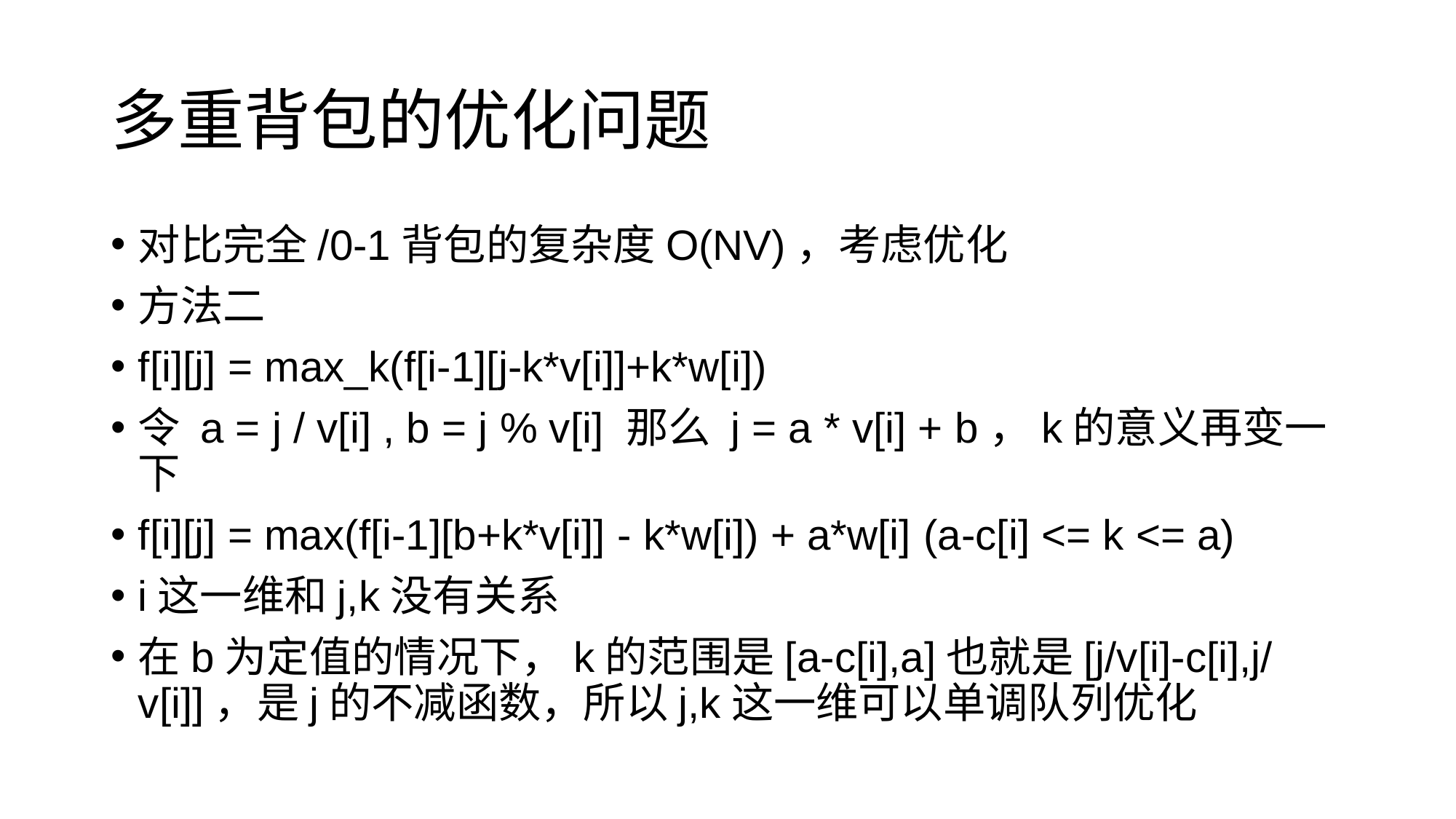

# 多重背包的优化问题
对比完全/0-1背包的复杂度O(NV)，考虑优化
方法二
f[i][j] = max_k(f[i-1][j-k*v[i]]+k*w[i])
令 a = j / v[i] , b = j % v[i] 那么 j = a * v[i] + b，k的意义再变一下
f[i][j] = max(f[i-1][b+k*v[i]] - k*w[i]) + a*w[i] (a-c[i] <= k <= a)
i这一维和j,k没有关系
在b为定值的情况下，k的范围是[a-c[i],a]也就是[j/v[i]-c[i],j/v[i]]，是j的不减函数，所以j,k这一维可以单调队列优化